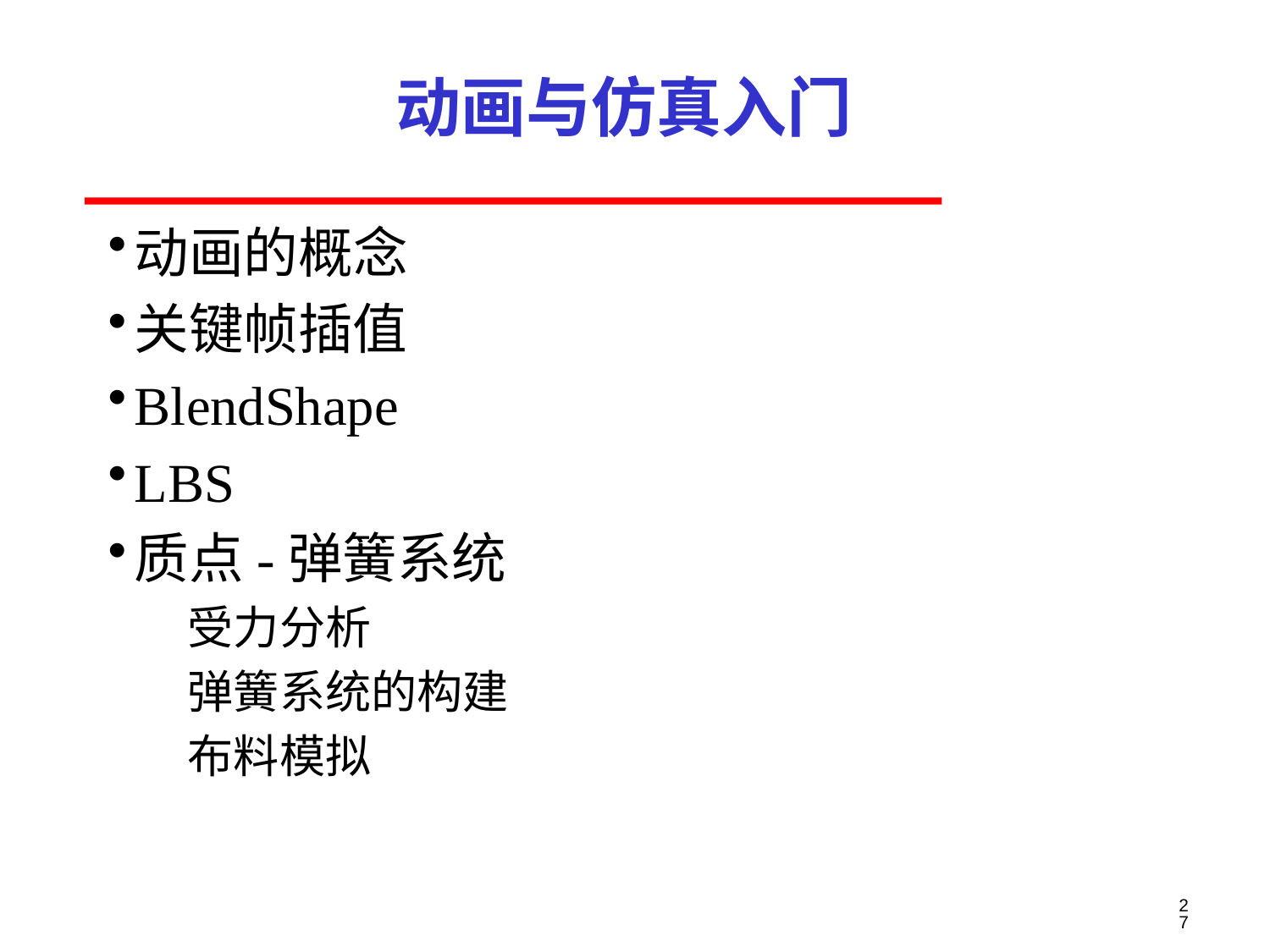

# 动画与仿真入门
动画的概念
关键帧插值
BlendShape
LBS
质点-弹簧系统
受力分析
弹簧系统的构建
布料模拟
27